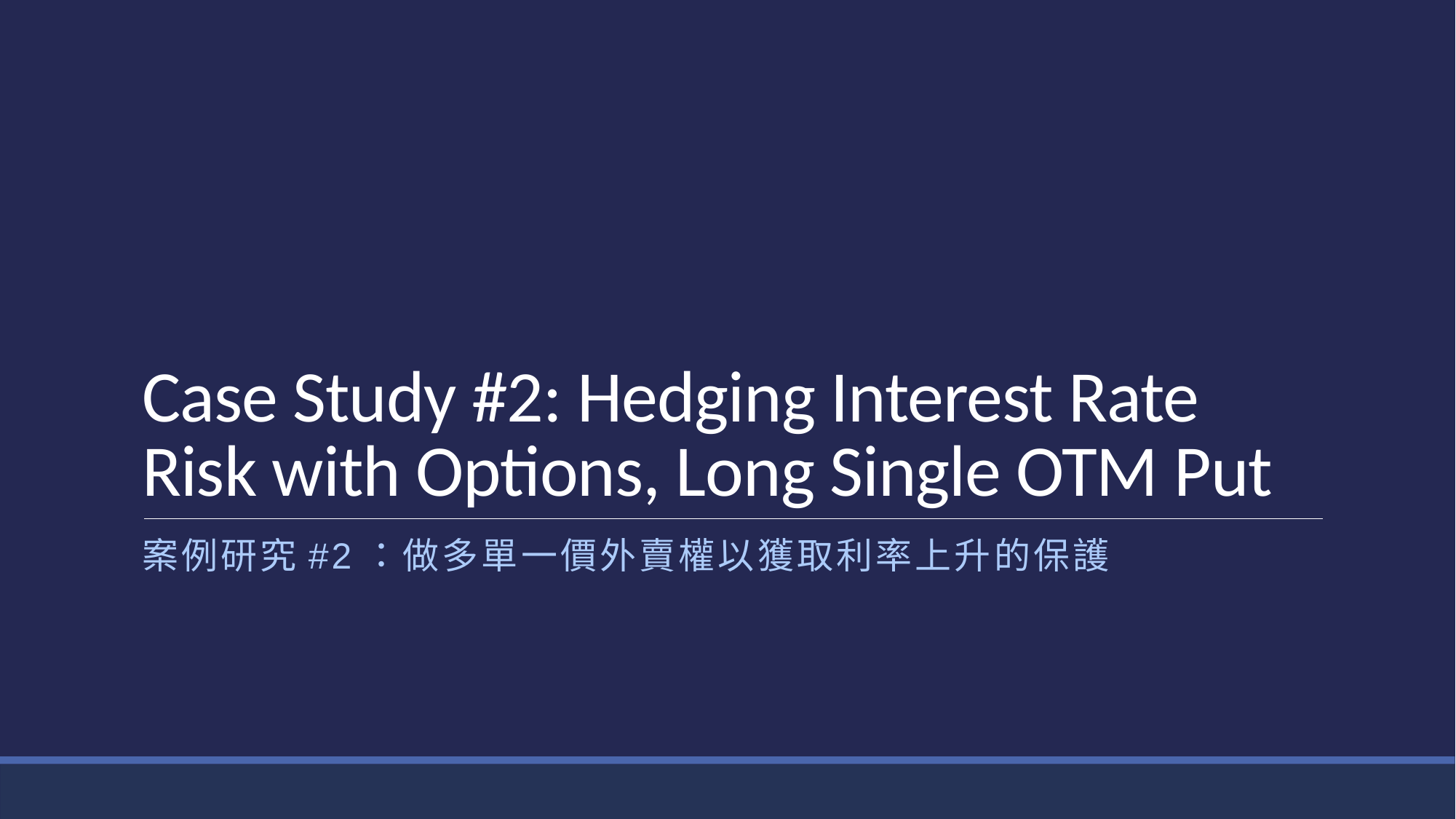

# Case Study #2: Hedging Interest Rate Risk with Options, Long Single OTM Put
案例研究#2：做多單一價外賣權以獲取利率上升的保護